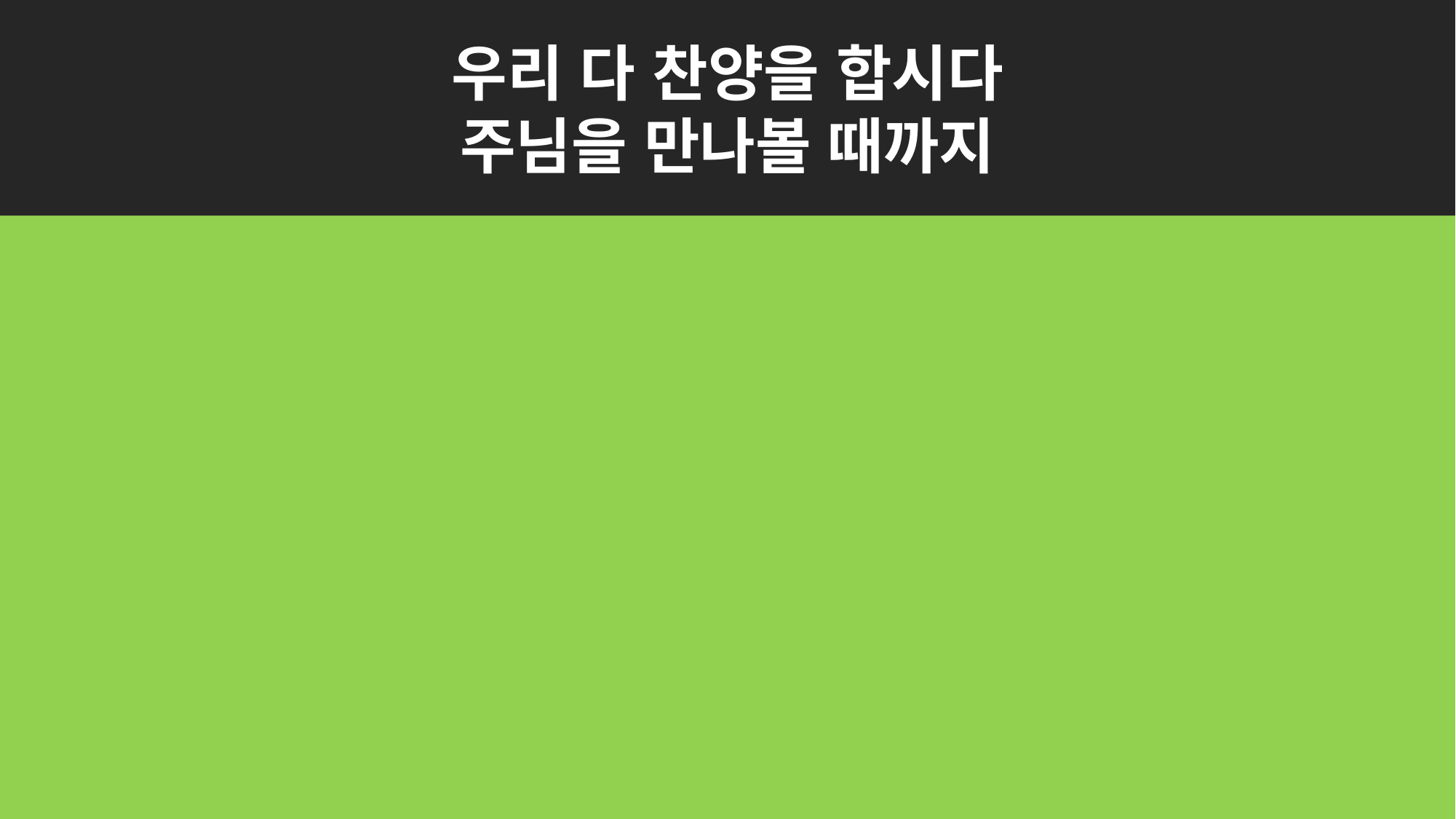

우리 다 찬양을 합시다
주님을 만나볼 때까지